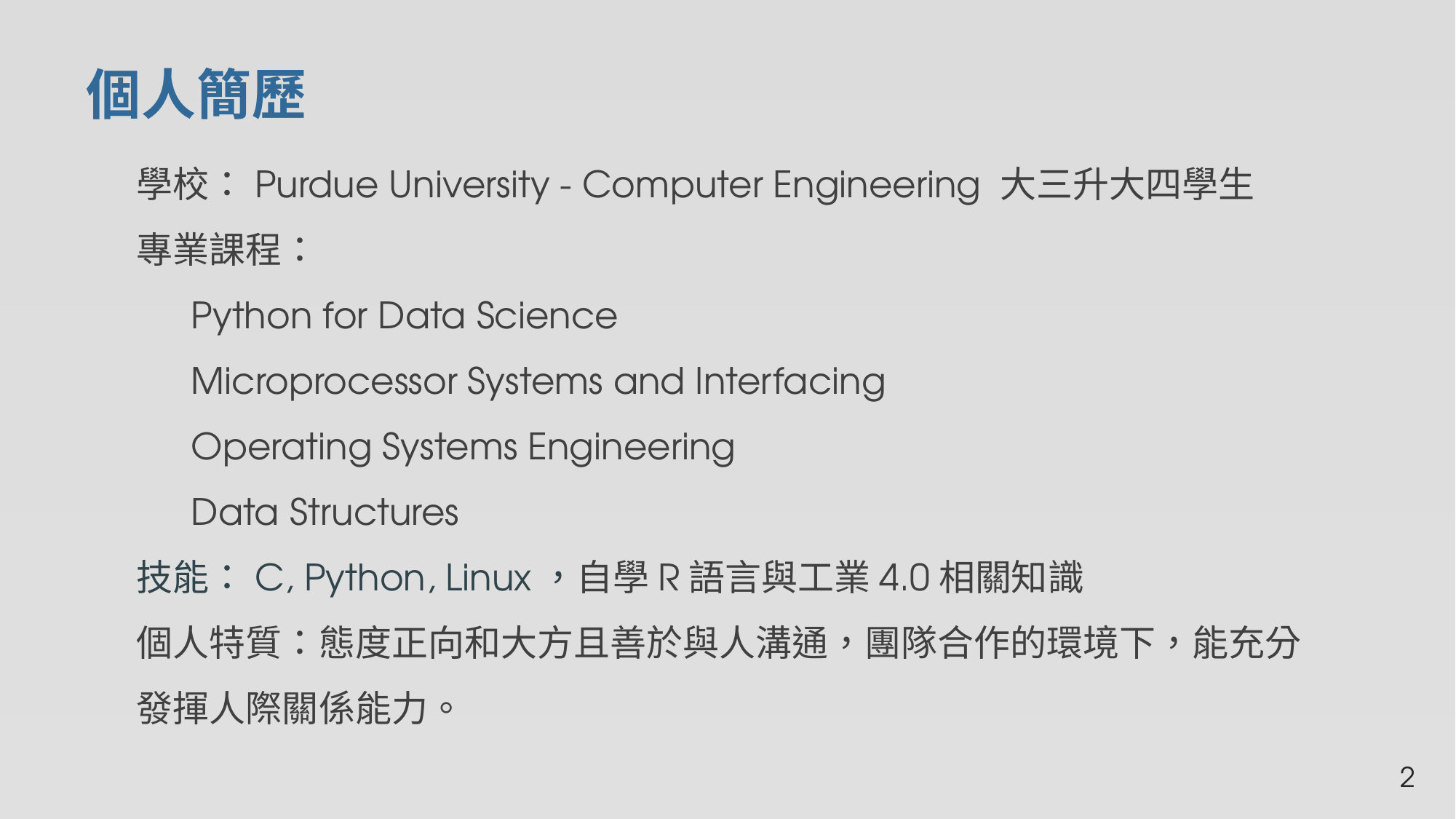

個人簡歷
學校：Purdue University - Computer Engineering 大三升大四學生
專業課程：
Python for Data Science
Microprocessor Systems and Interfacing
Operating Systems Engineering
Data Structures
技能：C, Python, Linux，自學R語言與工業4.0相關知識
個人特質：態度正向和大方且善於與人溝通，團隊合作的環境下，能充分發揮人際關係能力。
2